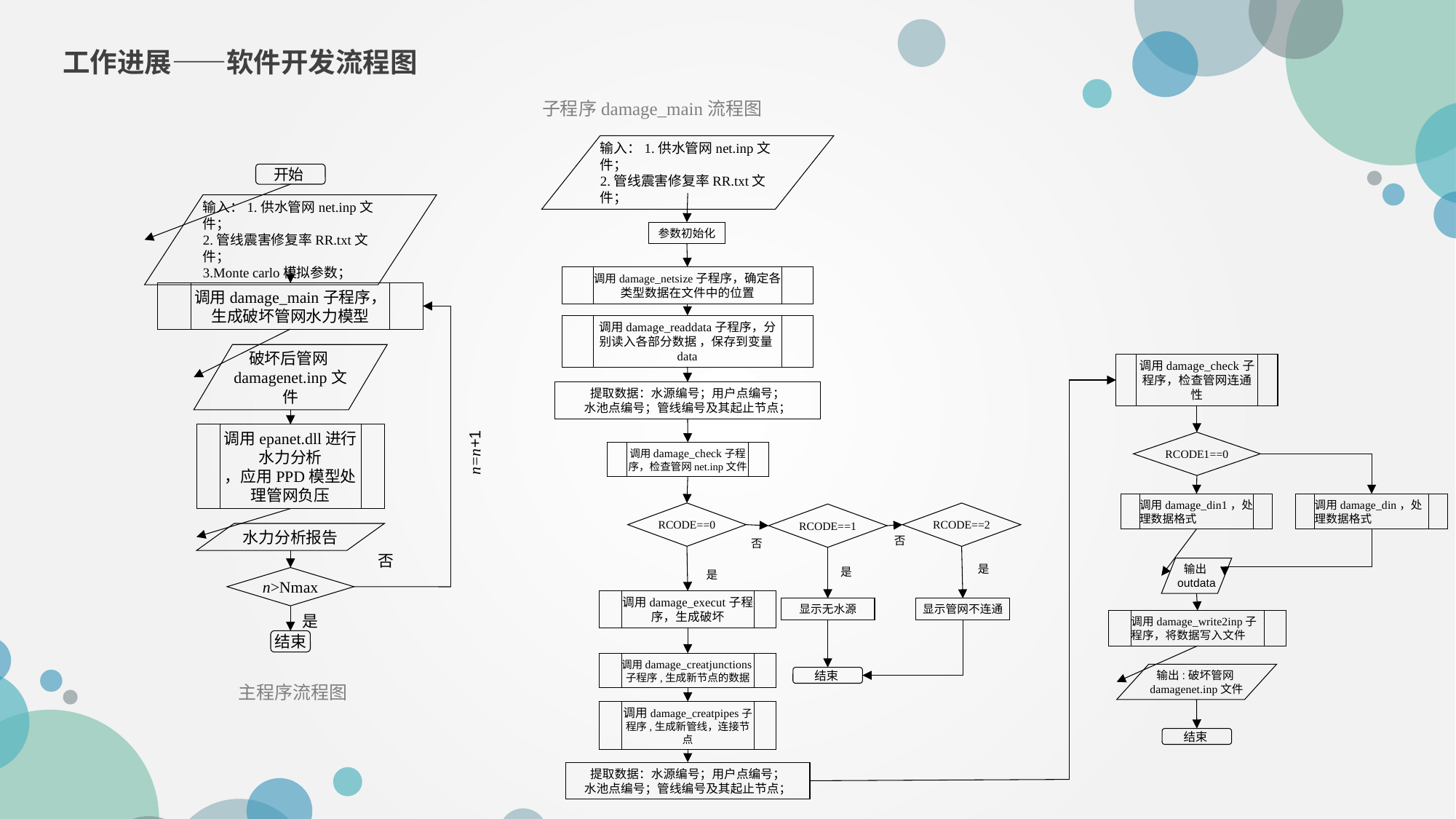

工作进展——软件开发流程图
子程序damage_main流程图
输入：1.供水管网net.inp文件；
2.管线震害修复率RR.txt文件；
开始
输入：1.供水管网net.inp文件；
2.管线震害修复率RR.txt文件；
3.Monte carlo模拟参数；
参数初始化
调用damage_netsize子程序，确定各类型数据在文件中的位置
调用damage_main子程序，生成破坏管网水力模型
调用damage_readdata子程序，分别读入各部分数据 ，保存到变量data
破坏后管网damagenet.inp文件
调用damage_check子程序，检查管网连通性
提取数据：水源编号；用户点编号；
水池点编号；管线编号及其起止节点；
调用epanet.dll进行水力分析
，应用PPD模型处理管网负压
RCODE1==0
n=n+1
调用damage_check子程序，检查管网net.inp文件
调用damage_din1，处理数据格式
调用damage_din，处理数据格式
RCODE==0
RCODE==2
RCODE==1
水力分析报告
否
否
否
是
输出outdata
是
是
n>Nmax
调用damage_execut子程序，生成破坏
显示管网不连通
显示无水源
是
调用damage_write2inp子程序，将数据写入文件
结束
调用damage_creatjunctions子程序,生成新节点的数据
输出:破坏管网damagenet.inp文件
结束
主程序流程图
调用damage_creatpipes子程序,生成新管线，连接节点
结束
提取数据：水源编号；用户点编号；
水池点编号；管线编号及其起止节点；